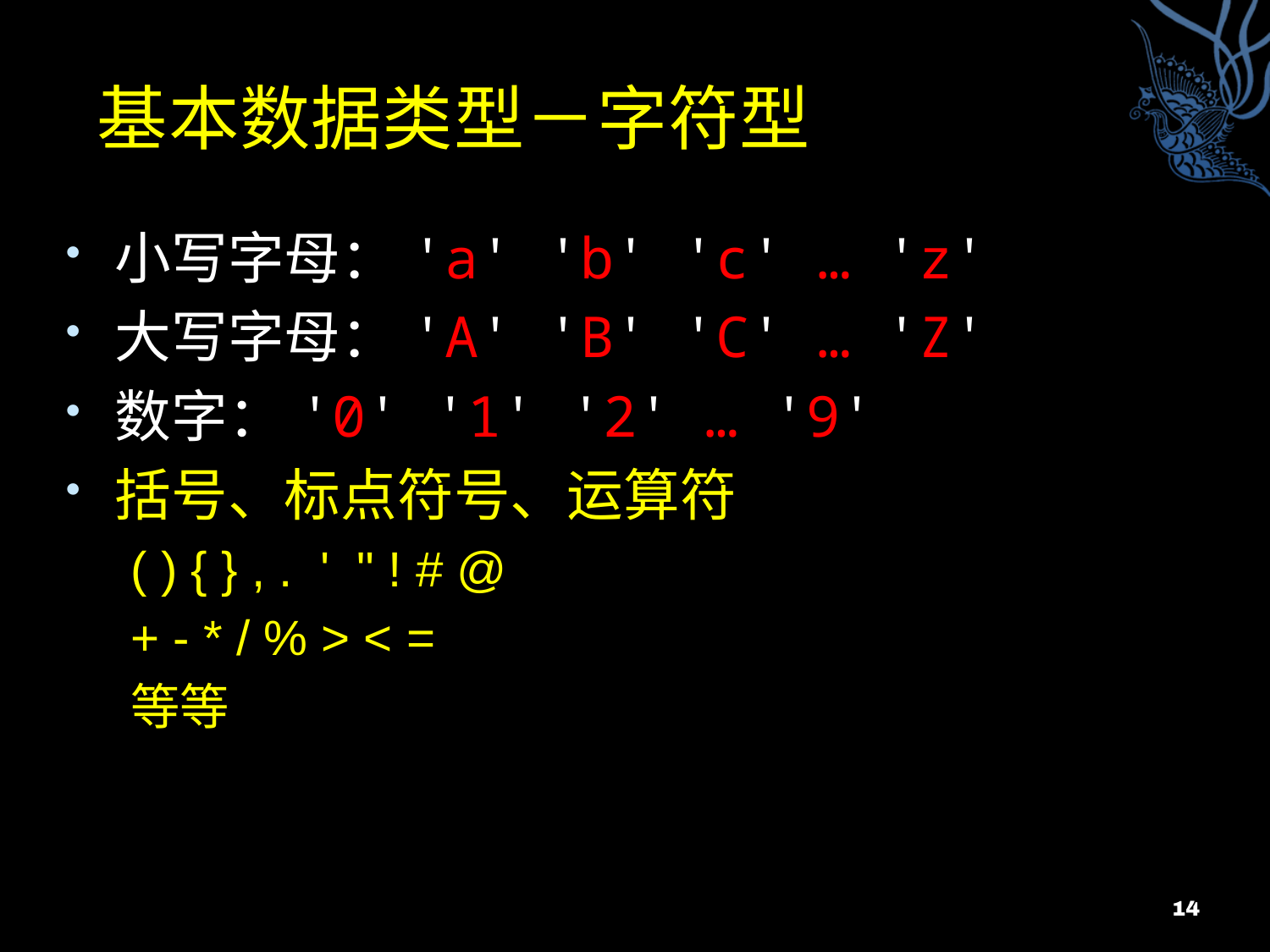

# 基本数据类型－字符型
小写字母：'a' 'b' 'c' … 'z'
大写字母：'A' 'B' 'C' … 'Z'
数字：'0' '1' '2' … '9'
括号、标点符号、运算符
( ) { } , .  '  " ! # @
+ - * / % > < =
等等
14